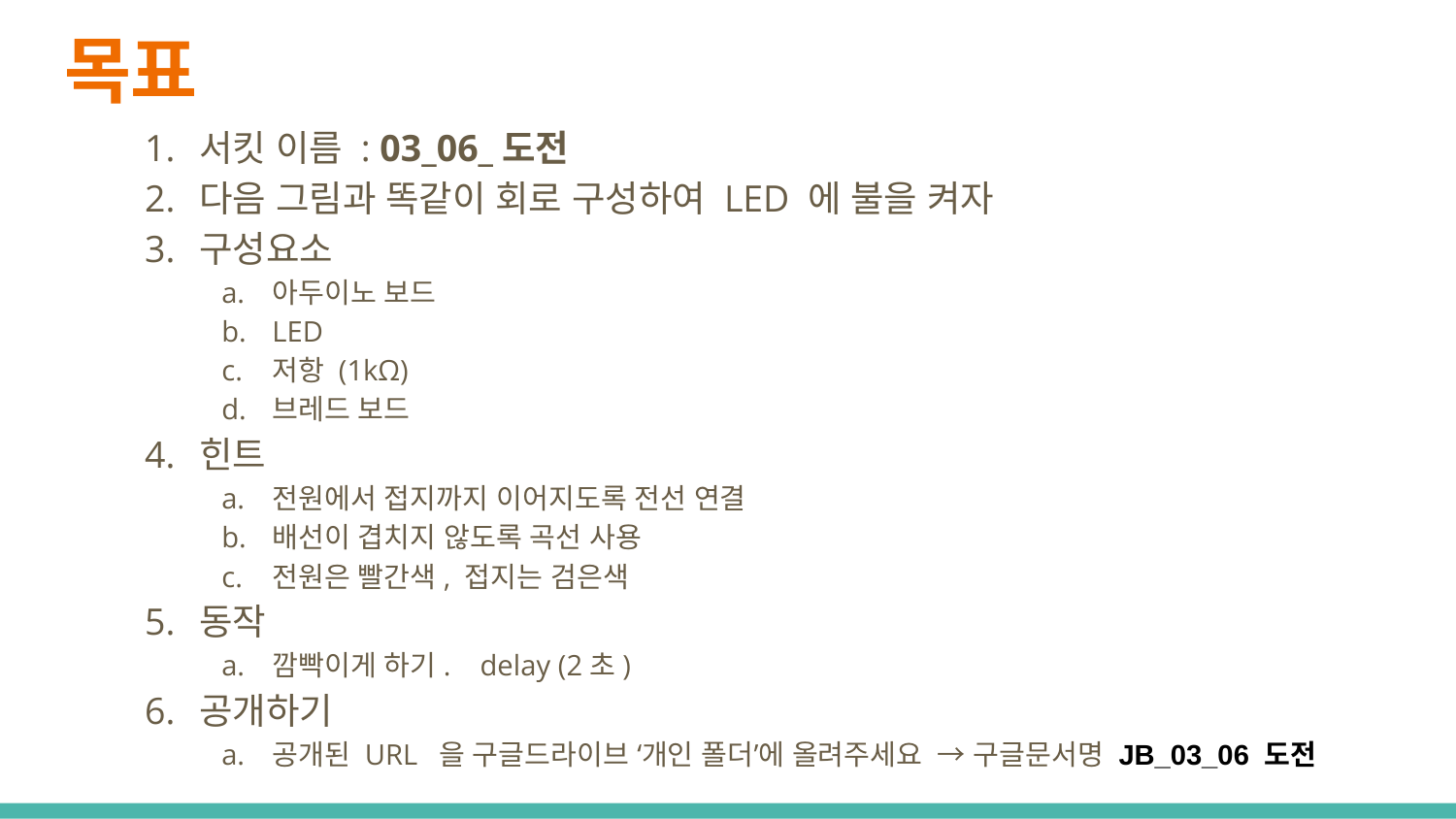

# 목표
서킷 이름 : 03_06_도전
다음 그림과 똑같이 회로 구성하여 LED 에 불을 켜자
구성요소
아두이노 보드
LED
저항 (1kΩ)
브레드 보드
힌트
전원에서 접지까지 이어지도록 전선 연결
배선이 겹치지 않도록 곡선 사용
전원은 빨간색, 접지는 검은색
동작
깜빡이게 하기.    delay (2초)
공개하기
공개된 URL  을 구글드라이브 ‘개인 폴더’에 올려주세요  → 구글문서명 JB_03_06 도전